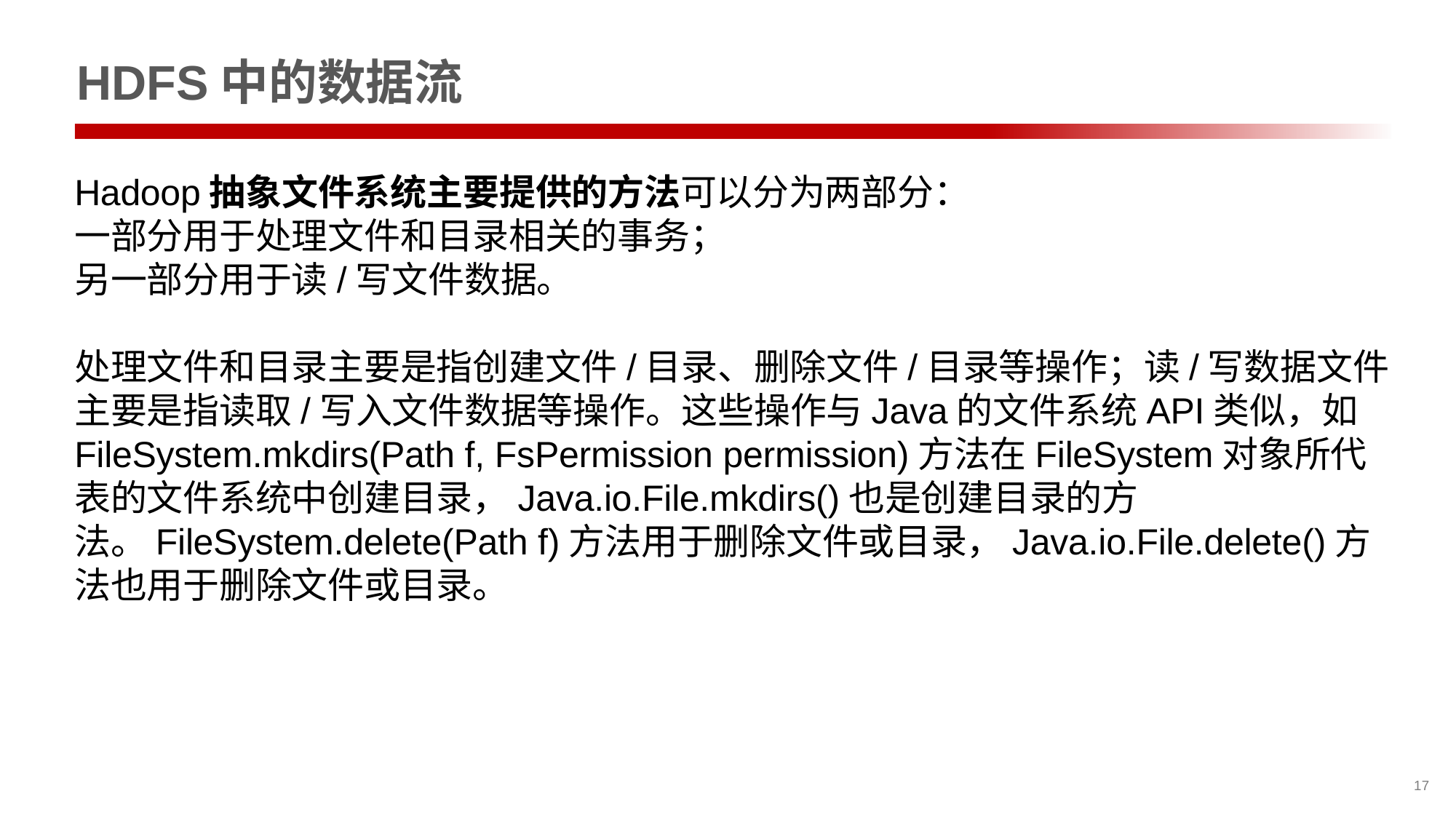

# HDFS中的数据流

Hadoop抽象文件系统主要提供的方法可以分为两部分：
一部分用于处理文件和目录相关的事务；
另一部分用于读/写文件数据。

处理文件和目录主要是指创建文件/目录、删除文件/目录等操作；读/写数据文件主要是指读取/写入文件数据等操作。这些操作与Java的文件系统API类似，如FileSystem.mkdirs(Path f, FsPermission permission)方法在FileSystem对象所代表的文件系统中创建目录，Java.io.File.mkdirs()也是创建目录的方法。FileSystem.delete(Path f)方法用于删除文件或目录，Java.io.File.delete()方法也用于删除文件或目录。

17